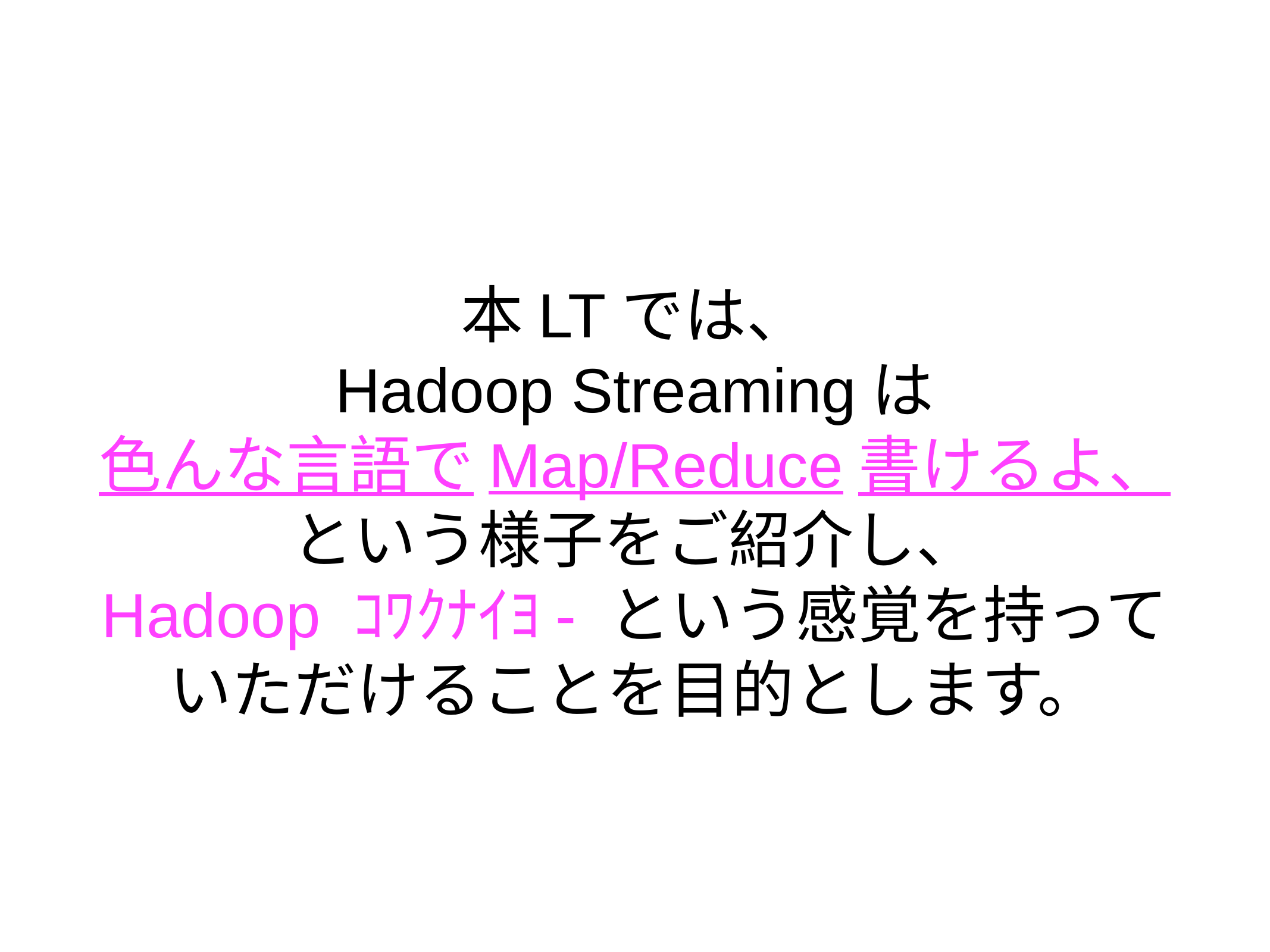

# 本LTでは、
Hadoop Streamingは
色んな言語でMap/Reduce書けるよ、
という様子をご紹介し、
Hadoop ｺﾜｸﾅｲﾖ- という感覚を持っていただけることを目的とします。